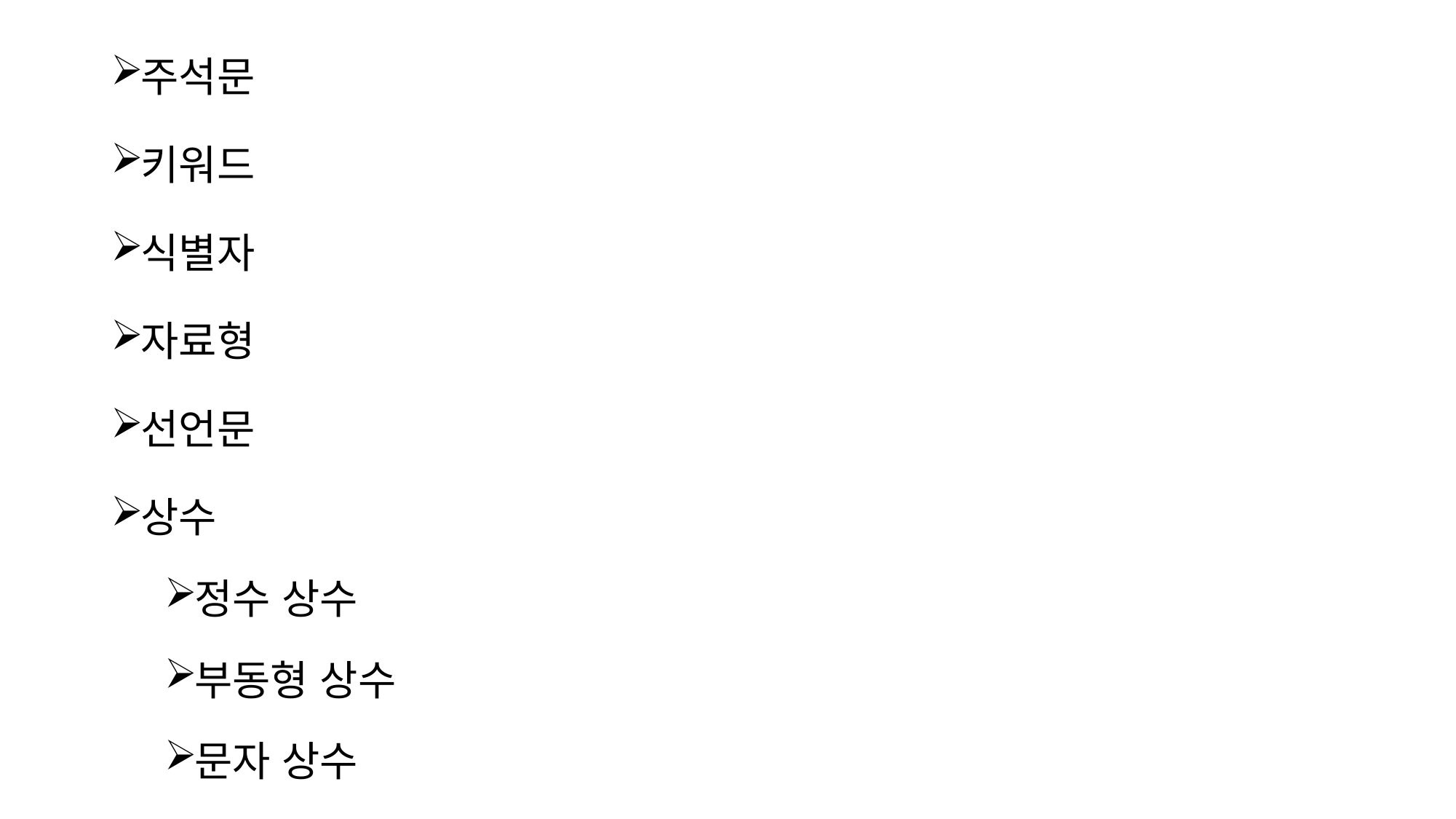

주석문
키워드
식별자
자료형
선언문
상수
정수 상수
부동형 상수
문자 상수